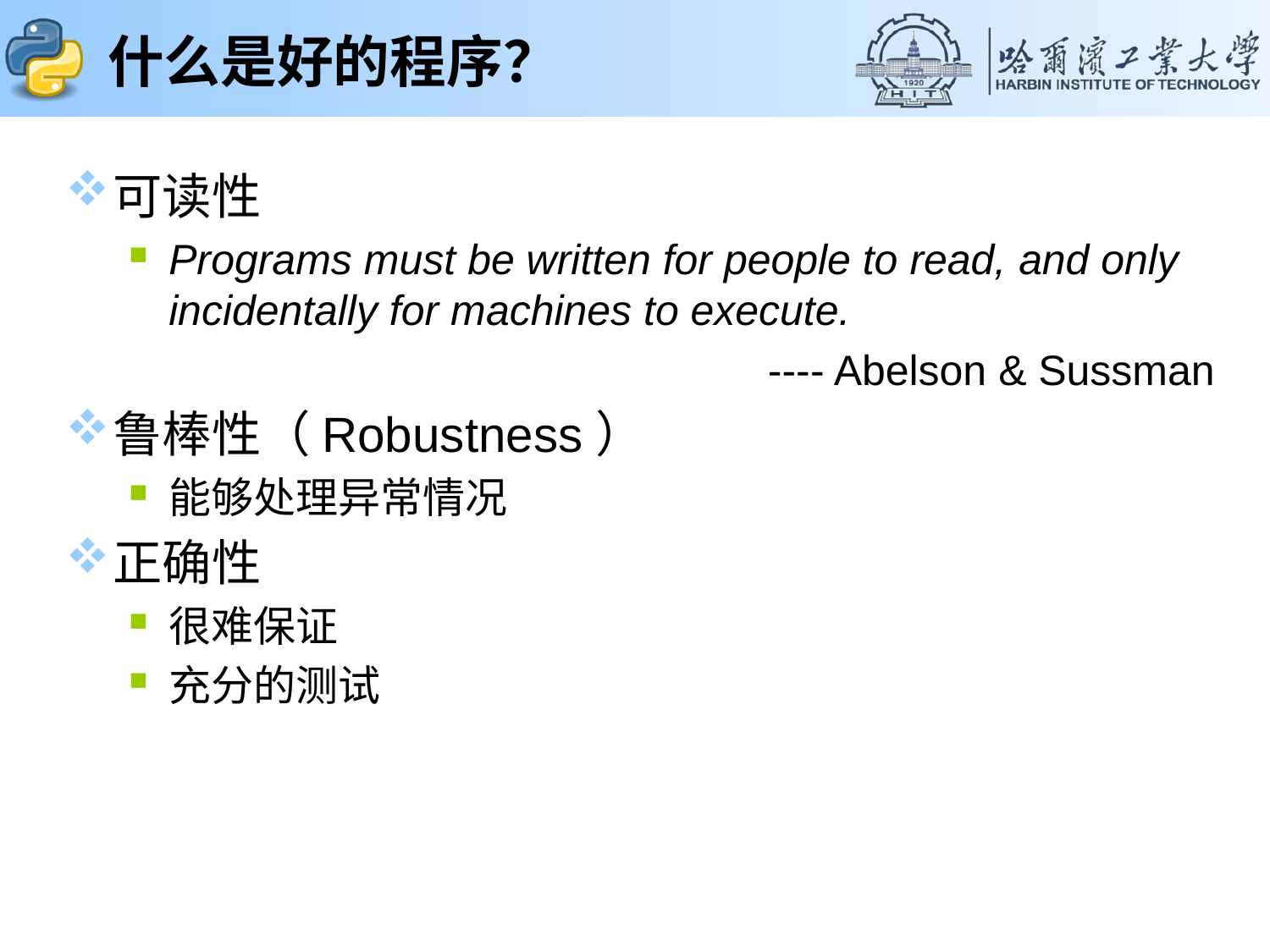

# 什么是好的程序？
可读性
Programs must be written for people to read, and only incidentally for machines to execute.
---- Abelson & Sussman
鲁棒性（Robustness）
能够处理异常情况
正确性
很难保证
充分的测试